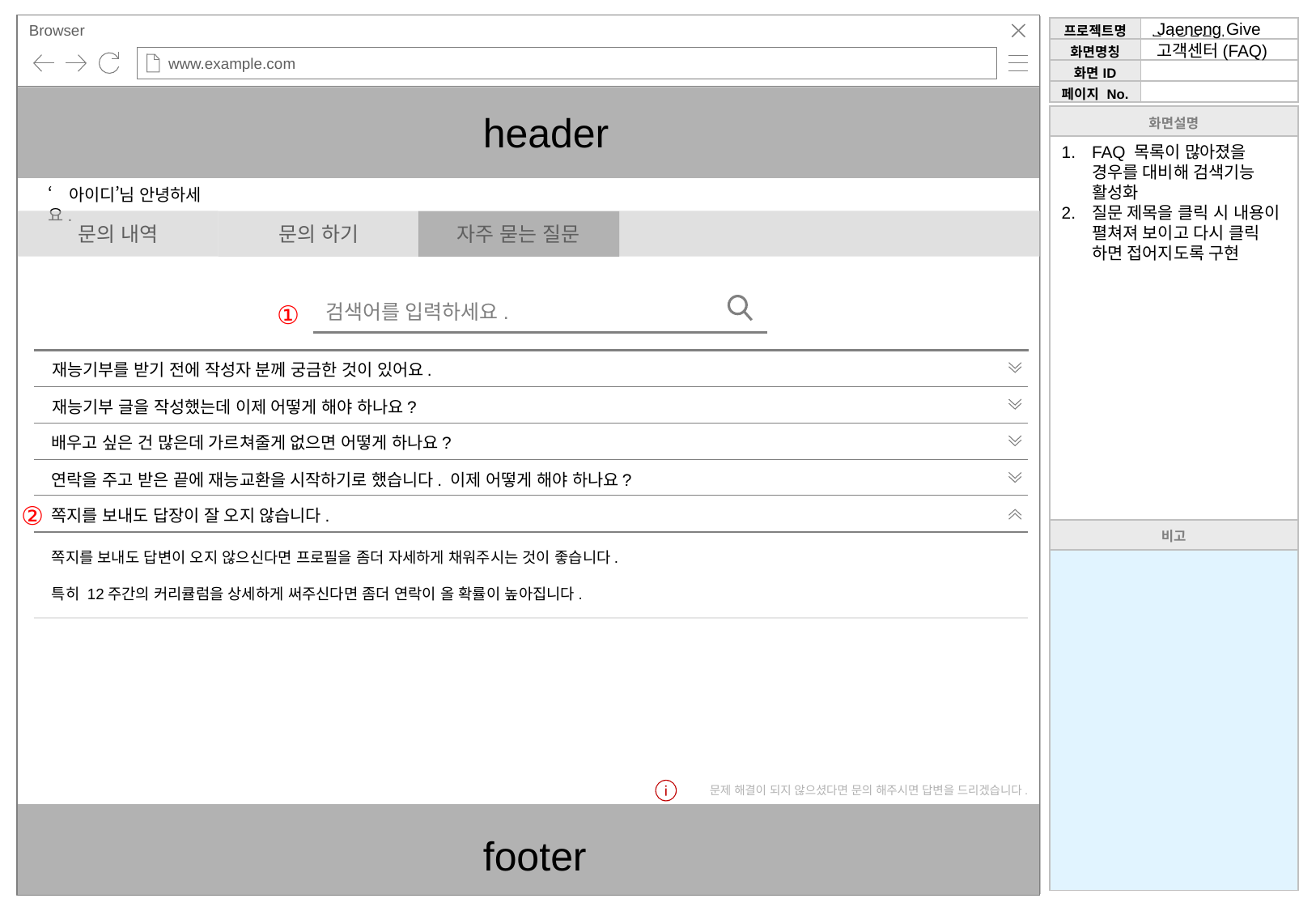

Browser

www.example.com

고객센터(FAQ)

header
FAQ 목록이 많아졌을 경우를 대비해 검색기능 활성화
질문 제목을 클릭 시 내용이 펼쳐져 보이고 다시 클릭 하면 접어지도록 구현
‘아이디’님 안녕하세요.
문의 내역

문의 하기
자주 묻는 질문
①
검색어를 입력하세요.

재능기부를 받기 전에 작성자 분께 궁금한 것이 있어요.

재능기부 글을 작성했는데 이제 어떻게 해야 하나요?

배우고 싶은 건 많은데 가르쳐줄게 없으면 어떻게 하나요?

연락을 주고 받은 끝에 재능교환을 시작하기로 했습니다. 이제 어떻게 해야 하나요?

②
쪽지를 보내도 답장이 잘 오지 않습니다.

쪽지를 보내도 답변이 오지 않으신다면 프로필을 좀더 자세하게 채워주시는 것이 좋습니다.
특히 12주간의 커리큘럼을 상세하게 써주신다면 좀더 연락이 올 확률이 높아집니다.
문제 해결이 되지 않으셨다면 문의 해주시면 답변을 드리겠습니다.

footer